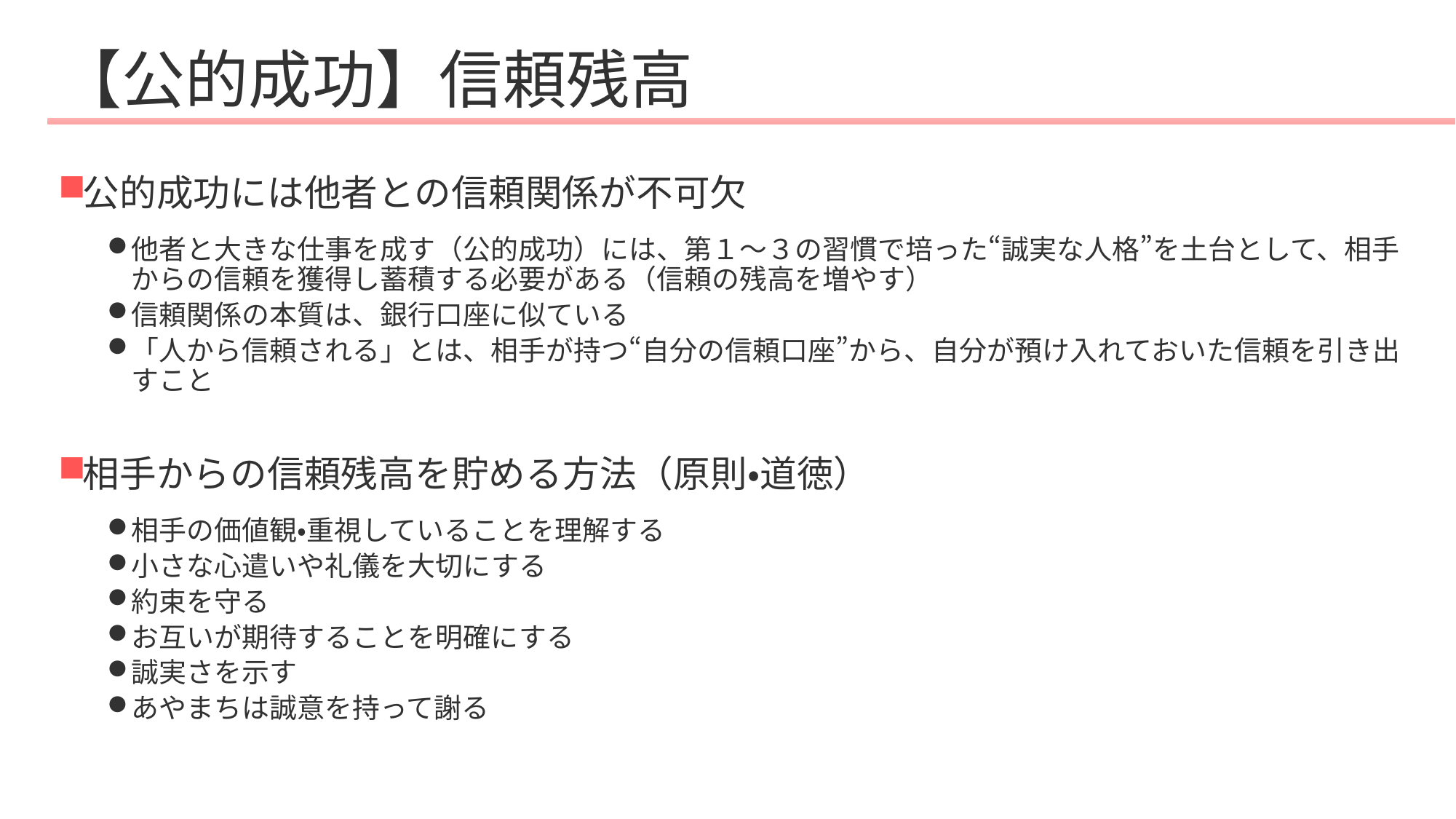

# 【公的成功】信頼残高
公的成功には他者との信頼関係が不可欠
他者と大きな仕事を成す（公的成功）には、第１～３の習慣で培った“誠実な人格”を土台として、相手からの信頼を獲得し蓄積する必要がある（信頼の残高を増やす）
信頼関係の本質は、銀行口座に似ている
「人から信頼される」とは、相手が持つ“自分の信頼口座”から、自分が預け入れておいた信頼を引き出すこと
相手からの信頼残高を貯める方法（原則・道徳）
相手の価値観・重視していることを理解する
小さな心遣いや礼儀を大切にする
約束を守る
お互いが期待することを明確にする
誠実さを示す
あやまちは誠意を持って謝る
42